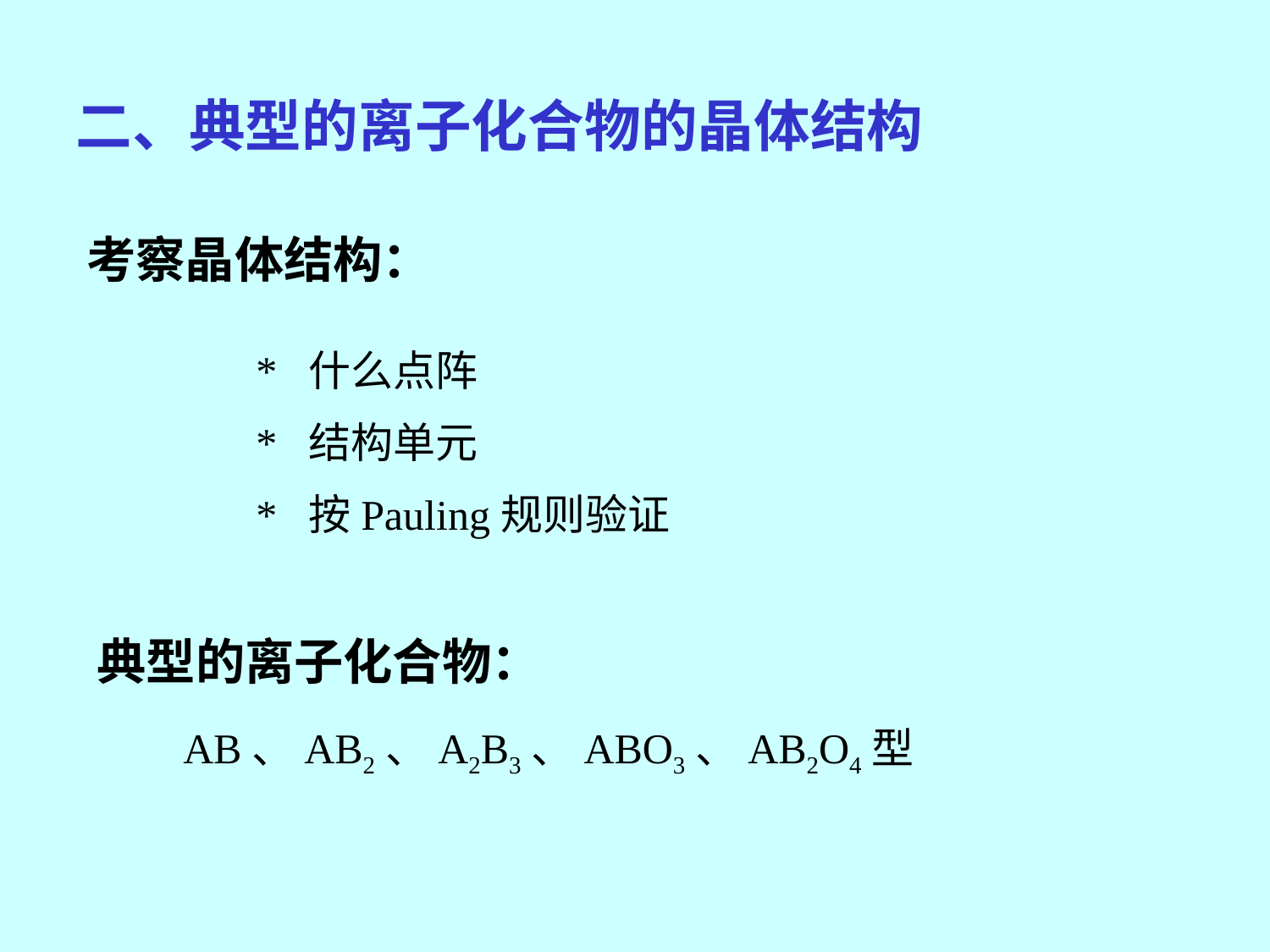

二、典型的离子化合物的晶体结构
考察晶体结构：
                *  什么点阵
                *  结构单元
                *  按Pauling规则验证
典型的离子化合物：
       AB、AB2、A2B3、ABO3、AB2O4型